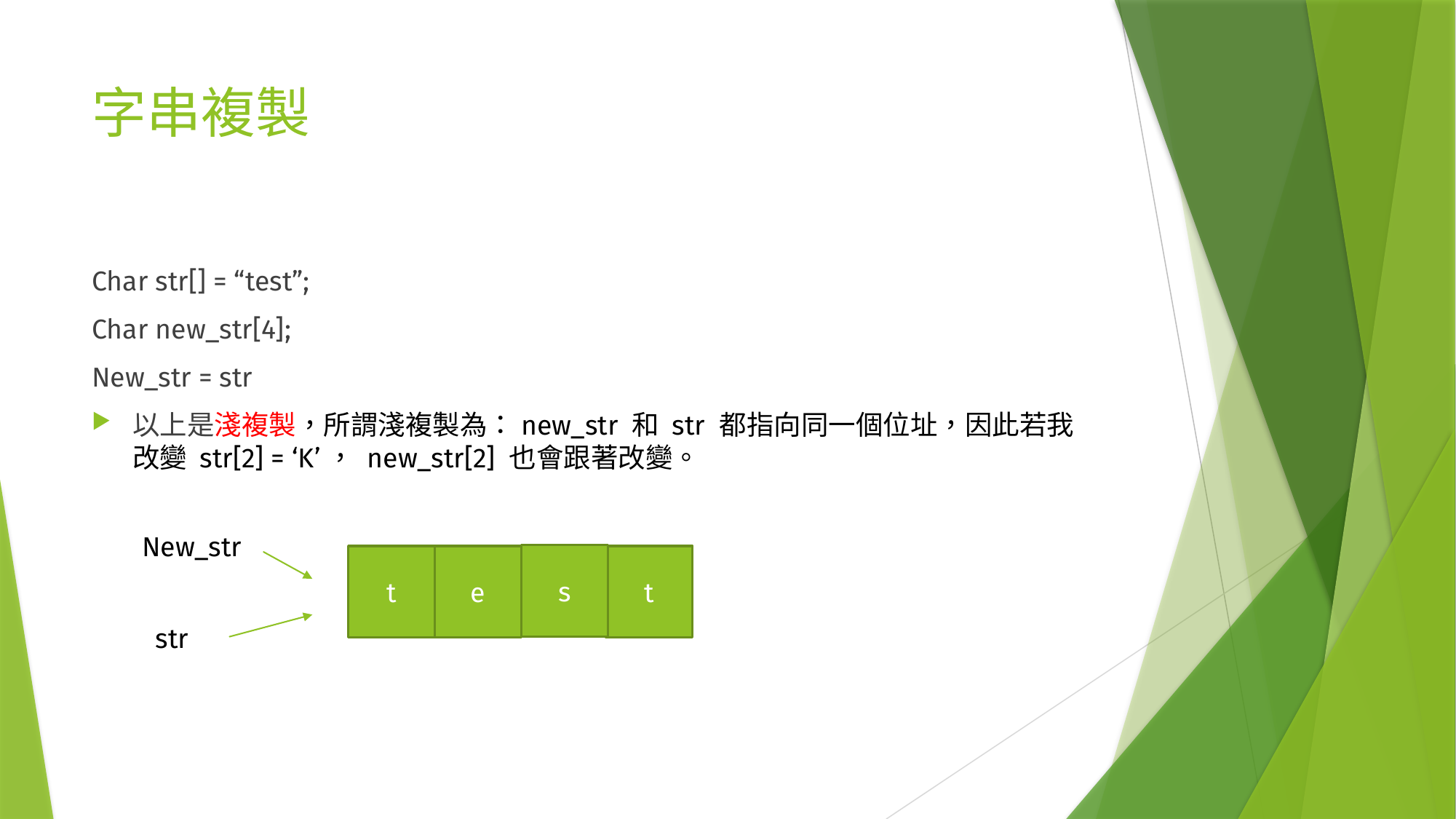

# 字串複製
Char str[] = “test”;
Char new_str[4];
New_str = str
以上是淺複製，所謂淺複製為：new_str 和 str 都指向同一個位址，因此若我改變 str[2] = ‘K’， new_str[2] 也會跟著改變。

New_str
s
t
e
t
str